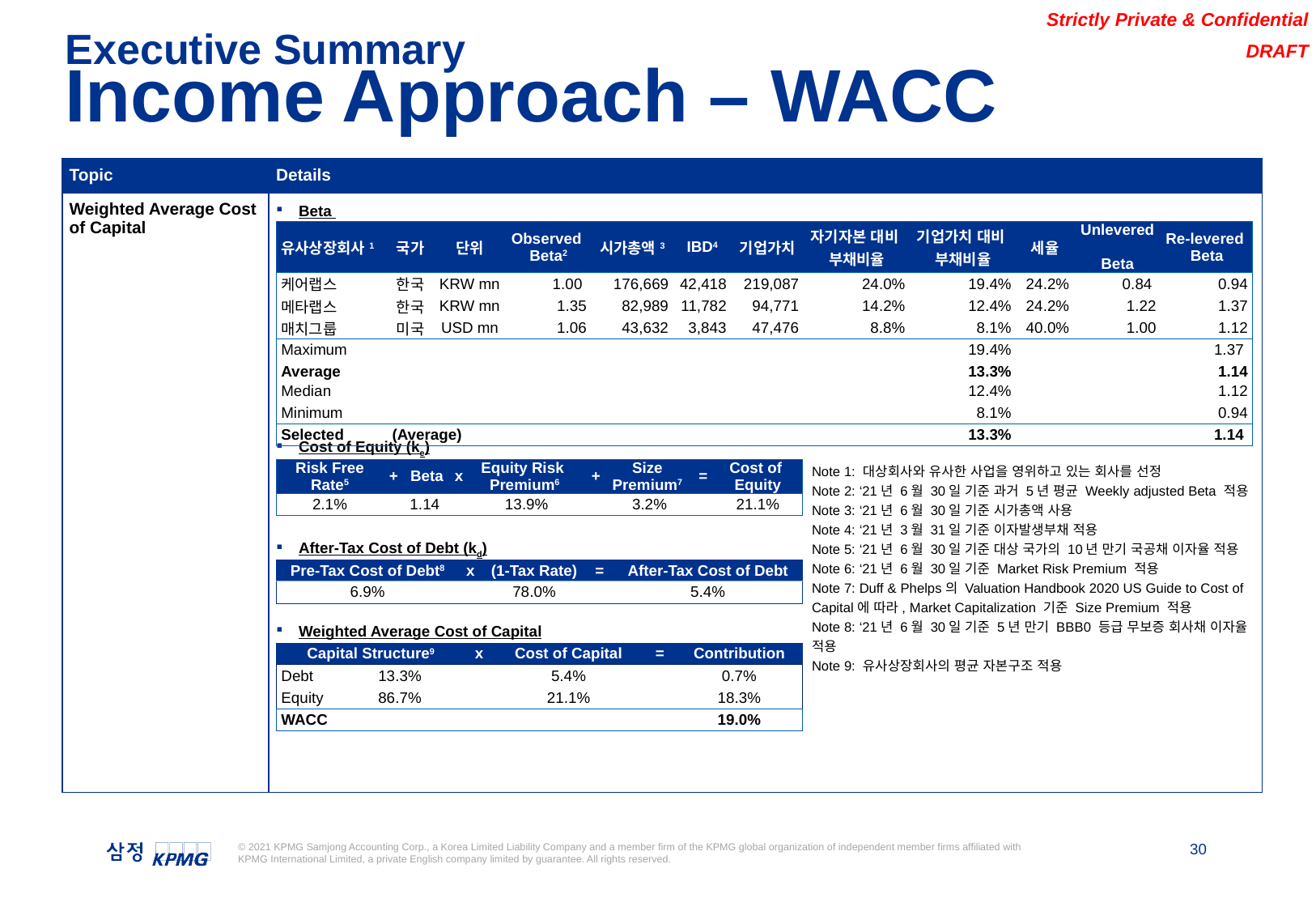

Executive Summary
Income Approach – WACC
| Topic | Details |
| --- | --- |
| Weighted Average Cost of Capital | Beta Cost of Equity (ke) After-Tax Cost of Debt (kd) Weighted Average Cost of Capital |
| 유사상장회사1 | 국가 | 단위 | Observed Beta2 | 시가총액3 | IBD4 | 기업가치 | 자기자본 대비 부채비율 | 기업가치 대비 부채비율 | 세율 | Unlevered Beta | Re-levered Beta |
| --- | --- | --- | --- | --- | --- | --- | --- | --- | --- | --- | --- |
| 케어랩스 | 한국 | KRW mn | 1.00 | 176,669 | 42,418 | 219,087 | 24.0% | 19.4% | 24.2% | 0.84 | 0.94 |
| 메타랩스 | 한국 | KRW mn | 1.35 | 82,989 | 11,782 | 94,771 | 14.2% | 12.4% | 24.2% | 1.22 | 1.37 |
| 매치그룹 | 미국 | USD mn | 1.06 | 43,632 | 3,843 | 47,476 | 8.8% | 8.1% | 40.0% | 1.00 | 1.12 |
| Maximum |  |  |  |  |  |  |  | 19.4% |  |  | 1.37 |
| Average |  |  |  |  |  |  |  | 13.3% |  |  | 1.14 |
| Median |  |  |  |  |  |  |  | 12.4% |  |  | 1.12 |
| Minimum |  |  |  |  |  |  |  | 8.1% |  |  | 0.94 |
| Selected | (Average) |  |  |  |  |  |  | 13.3% |  |  | 1.14 |
| Risk Free Rate5 | + | Beta | x | Equity Risk Premium6 | + | Size Premium7 | = | Cost of Equity |
| --- | --- | --- | --- | --- | --- | --- | --- | --- |
| 2.1% |  | 1.14 |  | 13.9% |  | 3.2% |  | 21.1% |
Note 1: 대상회사와 유사한 사업을 영위하고 있는 회사를 선정
Note 2: ‘21년 6월 30일 기준 과거 5년 평균 Weekly adjusted Beta 적용
Note 3: ‘21년 6월 30일 기준 시가총액 사용
Note 4: ‘21년 3월 31일 기준 이자발생부채 적용
Note 5: ‘21년 6월 30일 기준 대상 국가의 10년 만기 국공채 이자율 적용
Note 6: ‘21년 6월 30일 기준 Market Risk Premium 적용
Note 7: Duff & Phelps의 Valuation Handbook 2020 US Guide to Cost of Capital에 따라, Market Capitalization 기준 Size Premium 적용
Note 8: ‘21년 6월 30일 기준 5년 만기 BBB0 등급 무보증 회사채 이자율 적용
Note 9: 유사상장회사의 평균 자본구조 적용
| Pre-Tax Cost of Debt8 | x | (1-Tax Rate) | = | After-Tax Cost of Debt |
| --- | --- | --- | --- | --- |
| 6.9% |  | 78.0% |  | 5.4% |
| Capital Structure9 |  | x | Cost of Capital | = | Contribution |
| --- | --- | --- | --- | --- | --- |
| Debt | 13.3% |  | 5.4% |  | 0.7% |
| Equity | 86.7% |  | 21.1% |  | 18.3% |
| WACC |  |  |  |  | 19.0% |